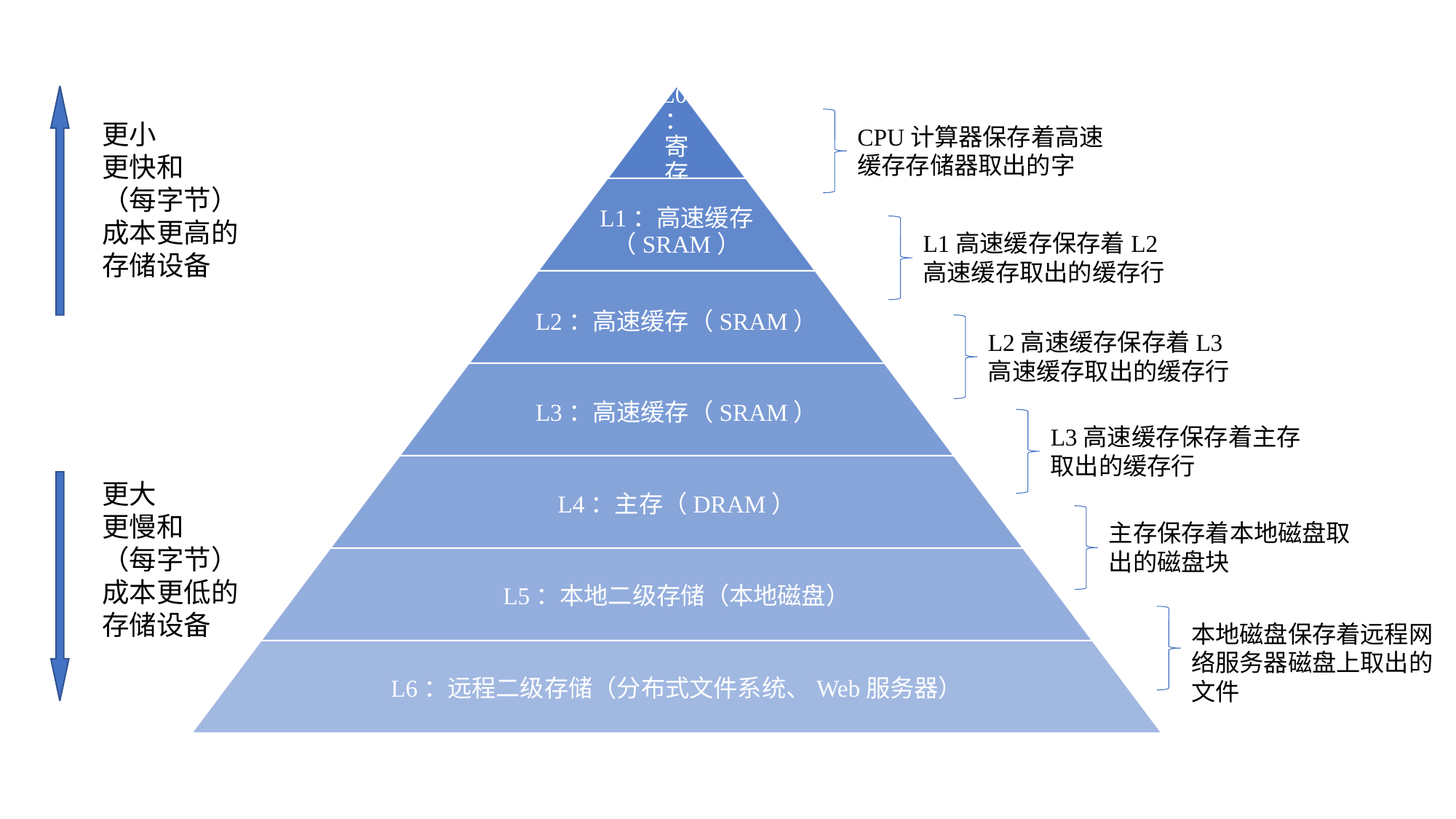

更小
更快和
（每字节）成本更高的存储设备
L0：寄存器
L1：高速缓存（SRAM）
L2：高速缓存（SRAM）
L3：高速缓存（SRAM）
L4：主存（DRAM）
L5：本地二级存储（本地磁盘）
L6：远程二级存储（分布式文件系统、Web服务器）

CPU计算器保存着高速缓存存储器取出的字

L1高速缓存保存着L2高速缓存取出的缓存行

L2高速缓存保存着L3高速缓存取出的缓存行

L3高速缓存保存着主存取出的缓存行

更大
更慢和
（每字节）成本更低的存储设备

主存保存着本地磁盘取出的磁盘块

本地磁盘保存着远程网络服务器磁盘上取出的文件